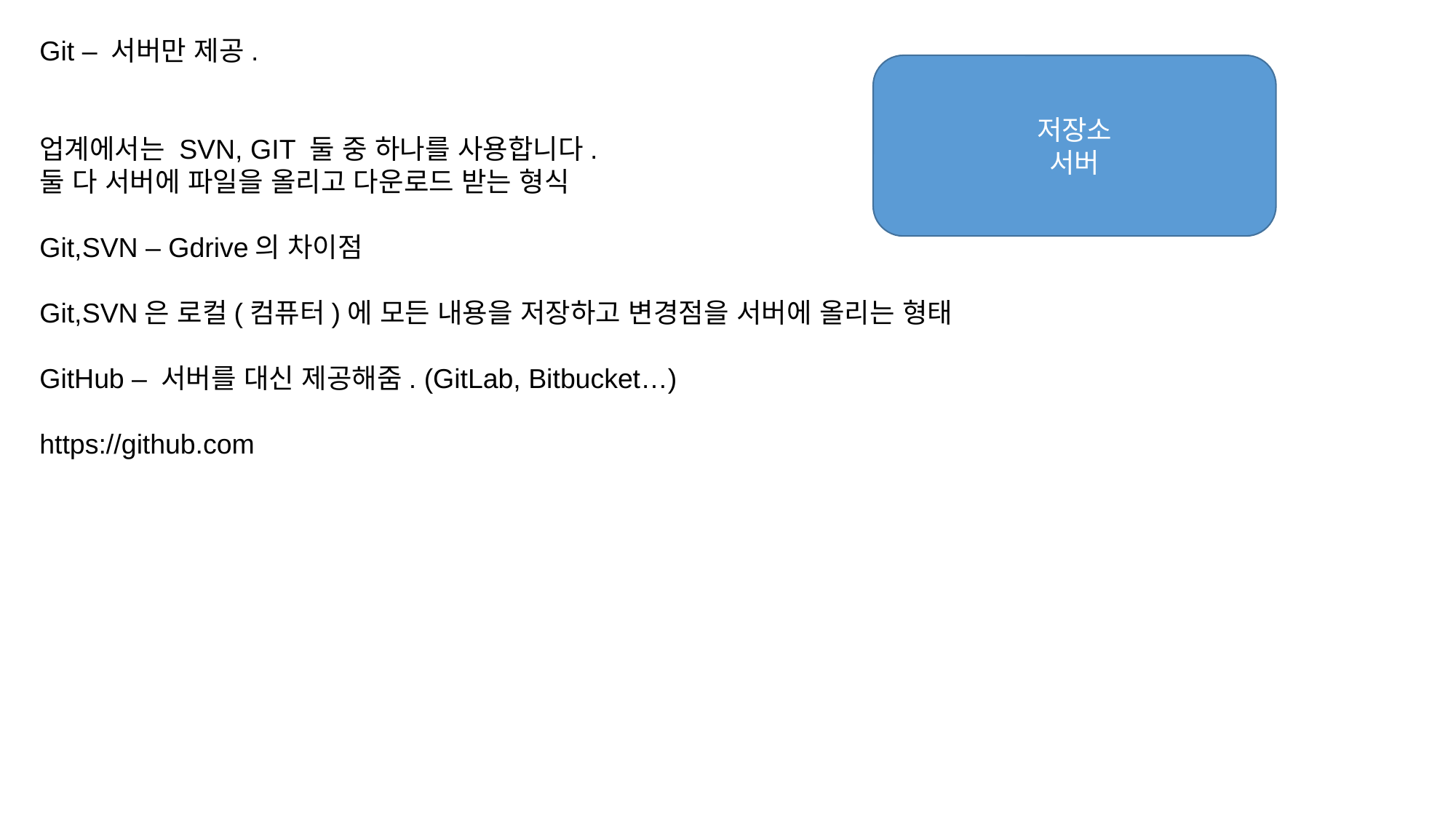

Git – 서버만 제공.

업계에서는 SVN, GIT 둘 중 하나를 사용합니다.
둘 다 서버에 파일을 올리고 다운로드 받는 형식

Git,SVN – Gdrive의 차이점

Git,SVN은 로컬(컴퓨터)에 모든 내용을 저장하고 변경점을 서버에 올리는 형태

GitHub – 서버를 대신 제공해줌. (GitLab, Bitbucket…)

https://github.com
저장소
서버